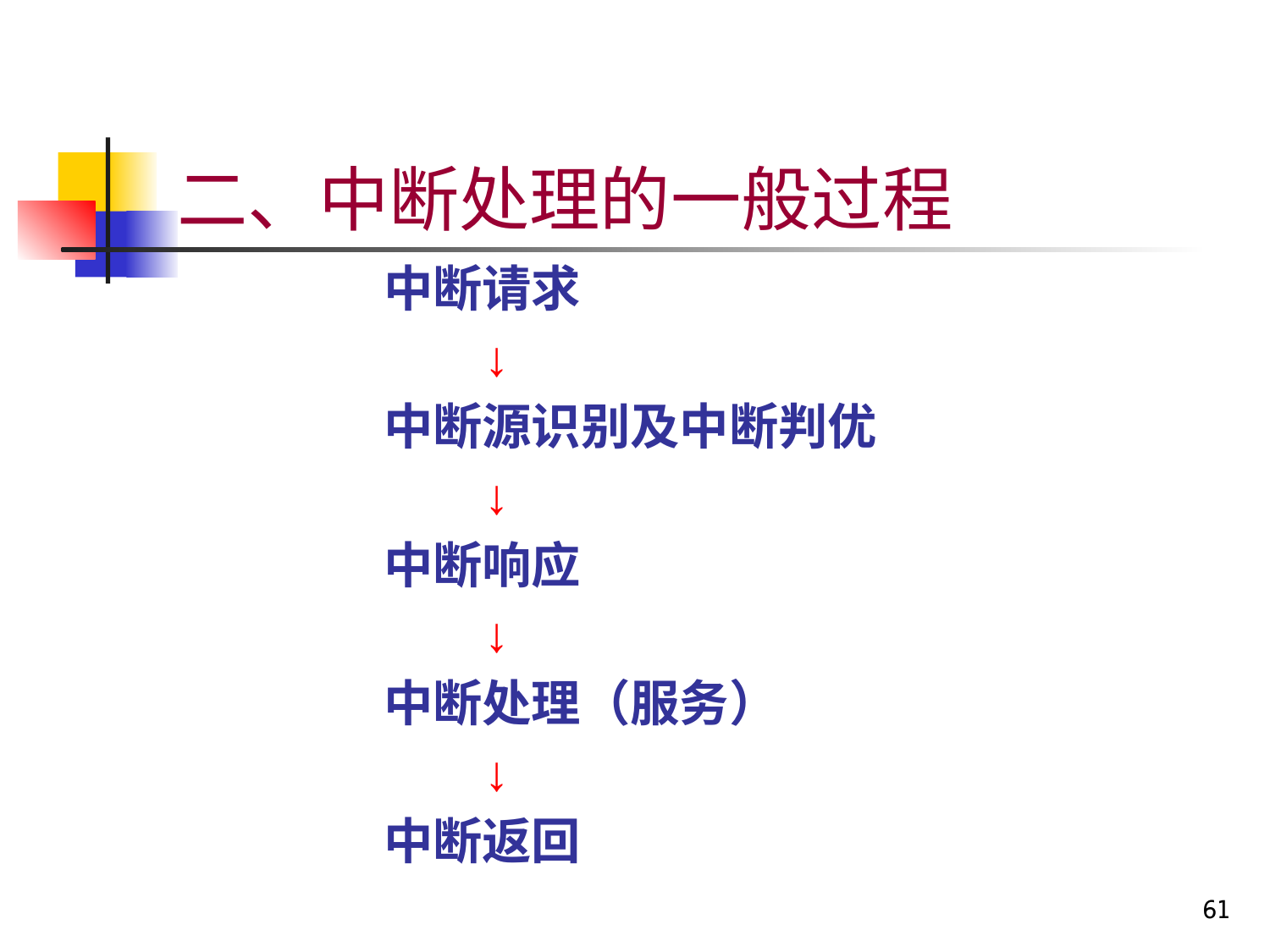

# 二、中断处理的一般过程
中断请求
       ↓
中断源识别及中断判优
       ↓
中断响应
       ↓
中断处理（服务）
       ↓
中断返回
61